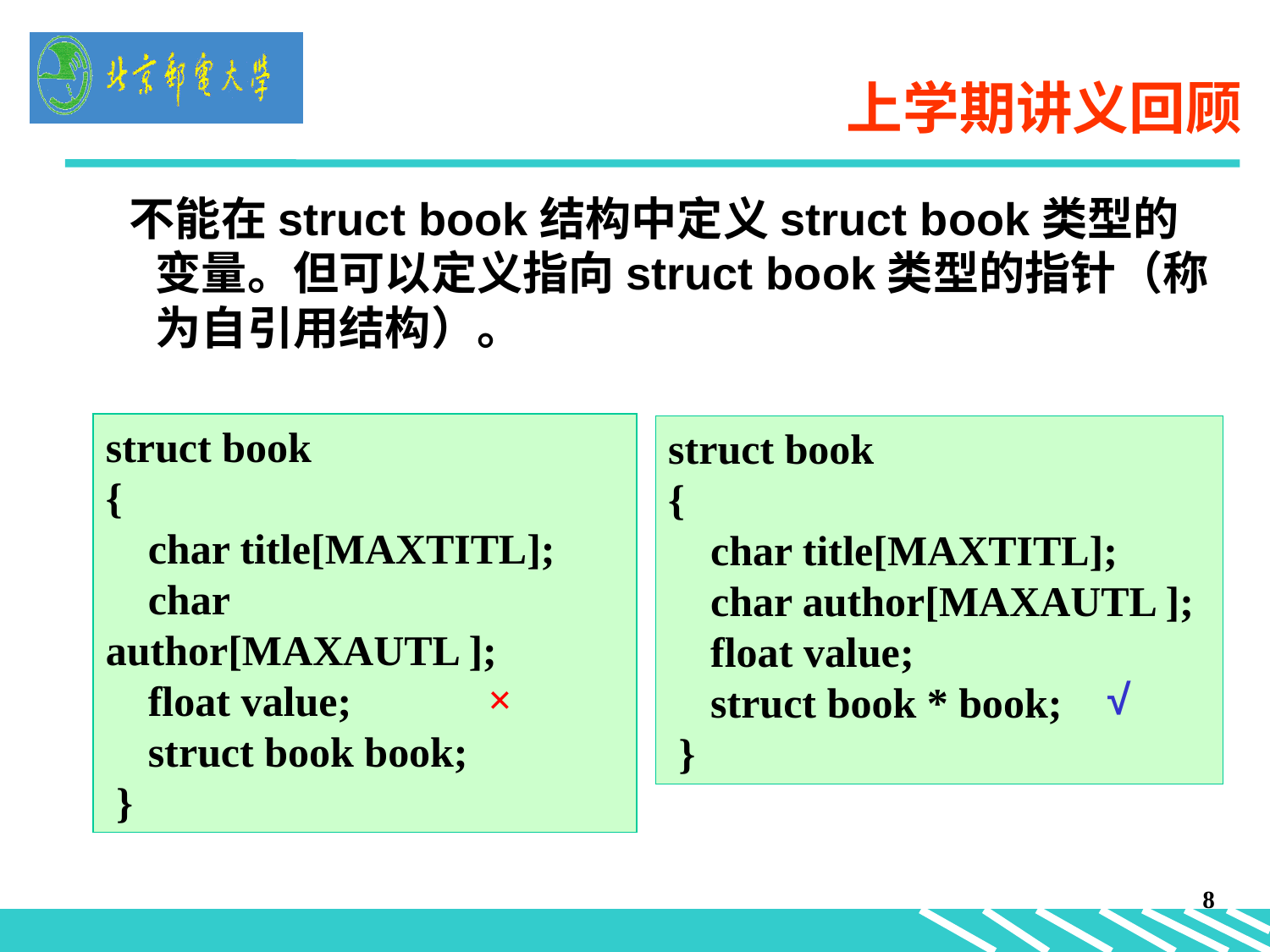

# 上学期讲义回顾
 不能在struct book结构中定义struct book类型的变量。但可以定义指向struct book类型的指针（称为自引用结构）。

struct book
{
    char title[MAXTITL];
    char author[MAXAUTL ];
    float value;
    struct book book;
 }
struct book
{
    char title[MAXTITL];
    char author[MAXAUTL ];
    float value;
    struct book * book;
 }

×
√
8